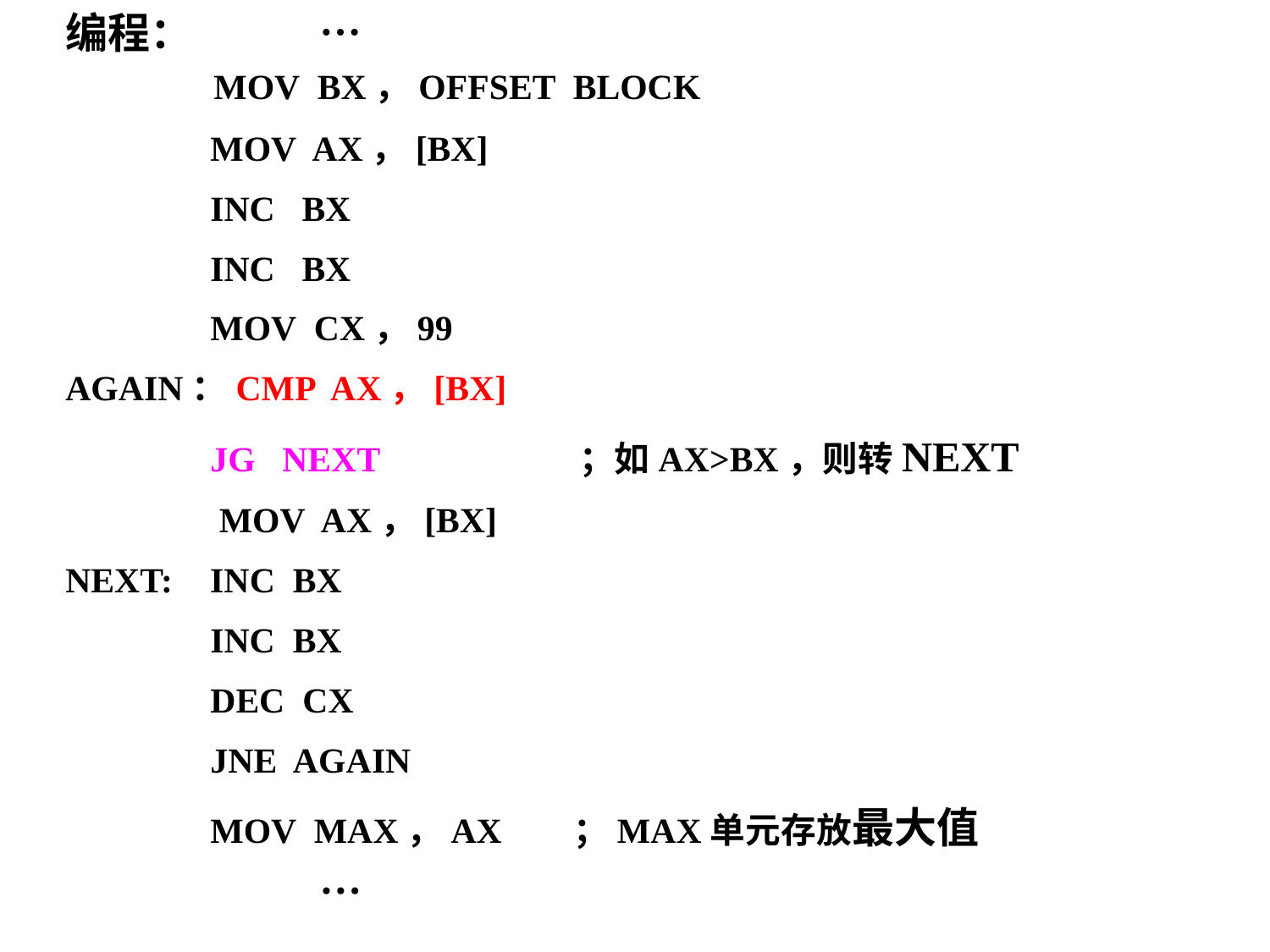

编程：	…
	  MOV  BX，OFFSET  BLOCK
    	  MOV  AX，[BX]
 	  INC   BX
 	  INC   BX
 	  MOV  CX，99
AGAIN：CMP  AX，[BX]
        	  JG   NEXT	              ；如AX>BX，则转NEXT
       	   MOV  AX，[BX]
NEXT:	  INC  BX
	  INC  BX
	  DEC  CX
	  JNE  AGAIN
	  MOV  MAX，AX	；MAX单元存放最大值
		…